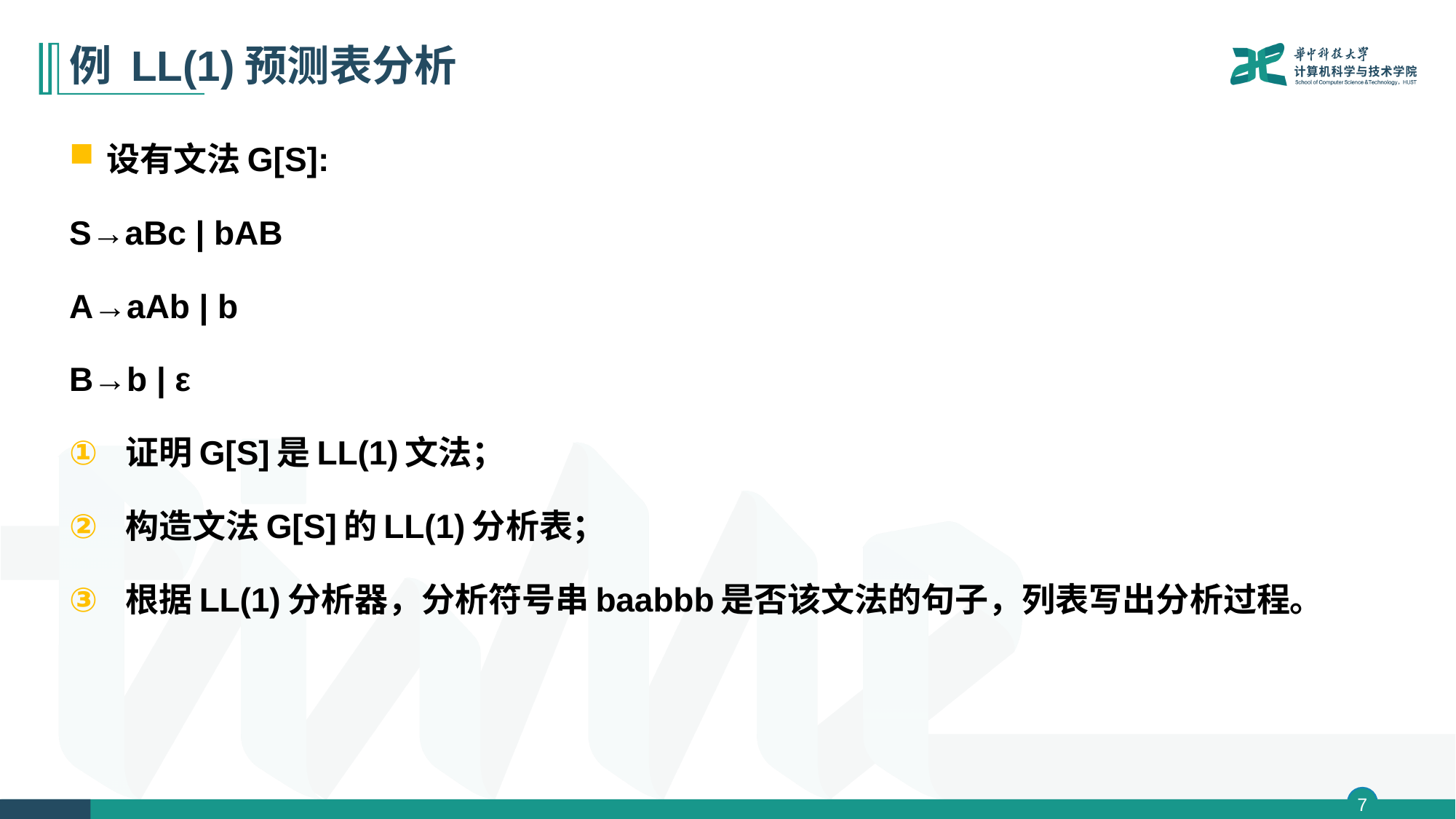

# 例 LL(1)预测表分析
设有文法G[S]:
S→aBc | bAB
A→aAb | b
B→b | ε
证明G[S]是LL(1)文法；
构造文法G[S]的LL(1)分析表；
根据LL(1)分析器，分析符号串baabbb是否该文法的句子，列表写出分析过程。